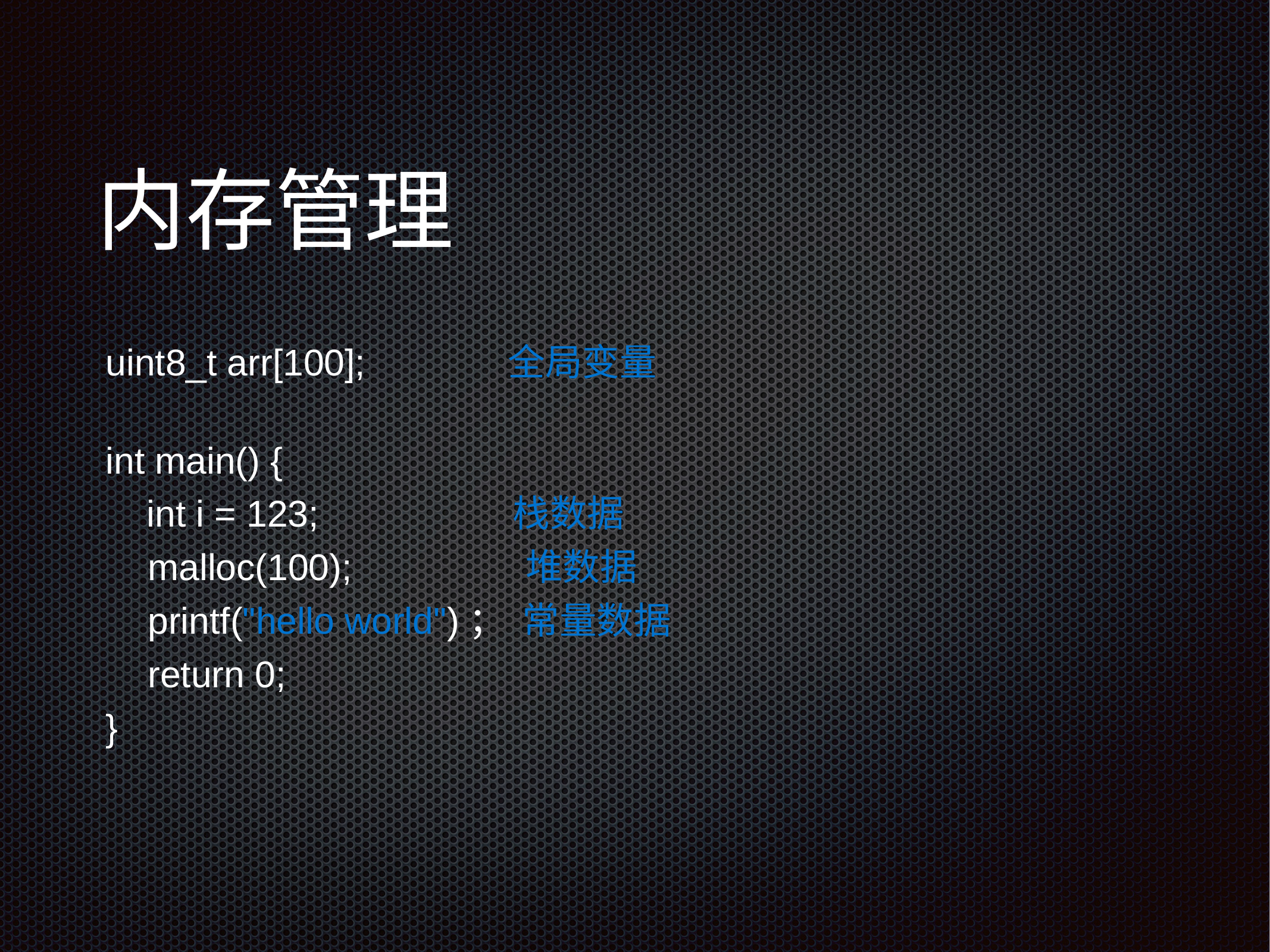

# 内存管理
uint8_t arr[100];             全局变量
int main() {
    int i = 123;                  栈数据
    malloc(100);                堆数据
    printf("hello world")；  常量数据
    return 0;
}